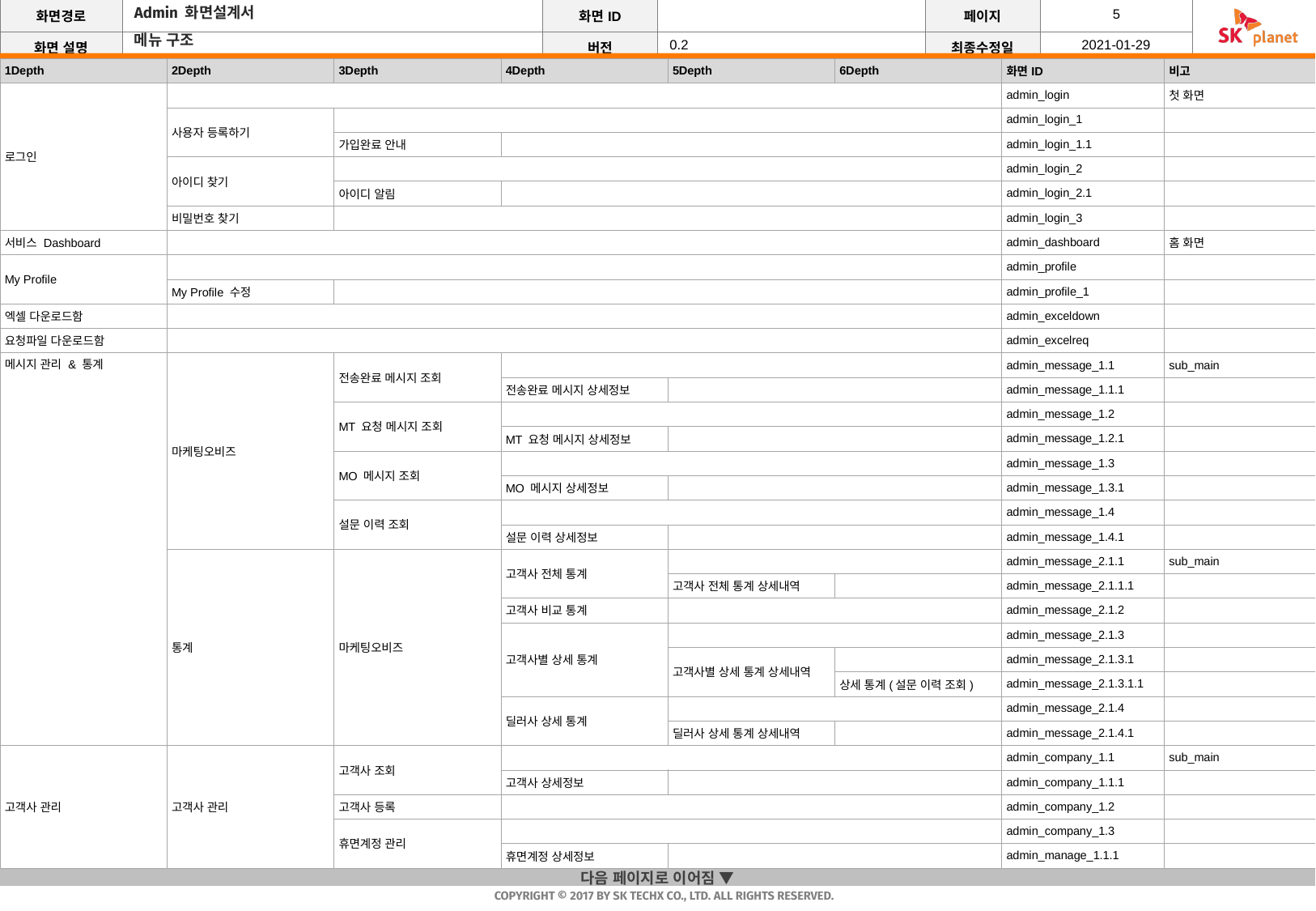

Admin 화면설계서
메뉴 구조
| 1Depth | 2Depth | 3Depth | 4Depth | 5Depth | 6Depth | 화면ID | 비고 |
| --- | --- | --- | --- | --- | --- | --- | --- |
| 로그인 |  |  |  |  |  | admin\_login | 첫 화면 |
|  | 사용자 등록하기 |  |  |  |  | admin\_login\_1 |  |
|  |  | 가입완료 안내 |  |  |  | admin\_login\_1.1 |  |
|  | 아이디 찾기 |  |  |  |  | admin\_login\_2 |  |
|  |  | 아이디 알림 |  |  |  | admin\_login\_2.1 |  |
|  | 비밀번호 찾기 |  |  |  |  | admin\_login\_3 |  |
| 서비스 Dashboard |  |  |  |  |  | admin\_dashboard | 홈 화면 |
| My Profile |  |  |  |  |  | admin\_profile |  |
|  | My Profile 수정 |  |  |  |  | admin\_profile\_1 |  |
| 엑셀 다운로드함 |  |  |  |  |  | admin\_exceldown |  |
| 요청파일 다운로드함 |  |  |  |  |  | admin\_excelreq |  |
| 메시지 관리 & 통계 | 마케팅오비즈 | 전송완료 메시지 조회 |  |  |  | admin\_message\_1.1 | sub\_main |
|  |  |  | 전송완료 메시지 상세정보 |  |  | admin\_message\_1.1.1 |  |
|  |  | MT 요청 메시지 조회 |  |  |  | admin\_message\_1.2 |  |
|  |  |  | MT 요청 메시지 상세정보 |  |  | admin\_message\_1.2.1 |  |
|  |  | MO 메시지 조회 |  |  |  | admin\_message\_1.3 |  |
|  |  |  | MO 메시지 상세정보 |  |  | admin\_message\_1.3.1 |  |
|  |  | 설문 이력 조회 |  |  |  | admin\_message\_1.4 |  |
|  |  |  | 설문 이력 상세정보 |  |  | admin\_message\_1.4.1 |  |
|  | 통계 | 마케팅오비즈 | 고객사 전체 통계 |  |  | admin\_message\_2.1.1 | sub\_main |
|  |  |  |  | 고객사 전체 통계 상세내역 |  | admin\_message\_2.1.1.1 |  |
|  |  |  | 고객사 비교 통계 |  |  | admin\_message\_2.1.2 |  |
|  |  |  | 고객사별 상세 통계 |  |  | admin\_message\_2.1.3 |  |
|  |  |  |  | 고객사별 상세 통계 상세내역 |  | admin\_message\_2.1.3.1 |  |
|  |  |  |  |  | 상세 통계(설문 이력 조회) | admin\_message\_2.1.3.1.1 |  |
|  |  |  | 딜러사 상세 통계 |  |  | admin\_message\_2.1.4 |  |
|  |  |  |  | 딜러사 상세 통계 상세내역 |  | admin\_message\_2.1.4.1 |  |
| 고객사 관리 | 고객사 관리 | 고객사 조회 |  |  |  | admin\_company\_1.1 | sub\_main |
|  |  |  | 고객사 상세정보 |  |  | admin\_company\_1.1.1 |  |
|  |  | 고객사 등록 |  |  |  | admin\_company\_1.2 |  |
|  |  | 휴면계정 관리 |  |  |  | admin\_company\_1.3 |  |
|  |  |  | 휴면계정 상세정보 |  |  | admin\_manage\_1.1.1 |  |
다음 페이지로 이어짐 ▼